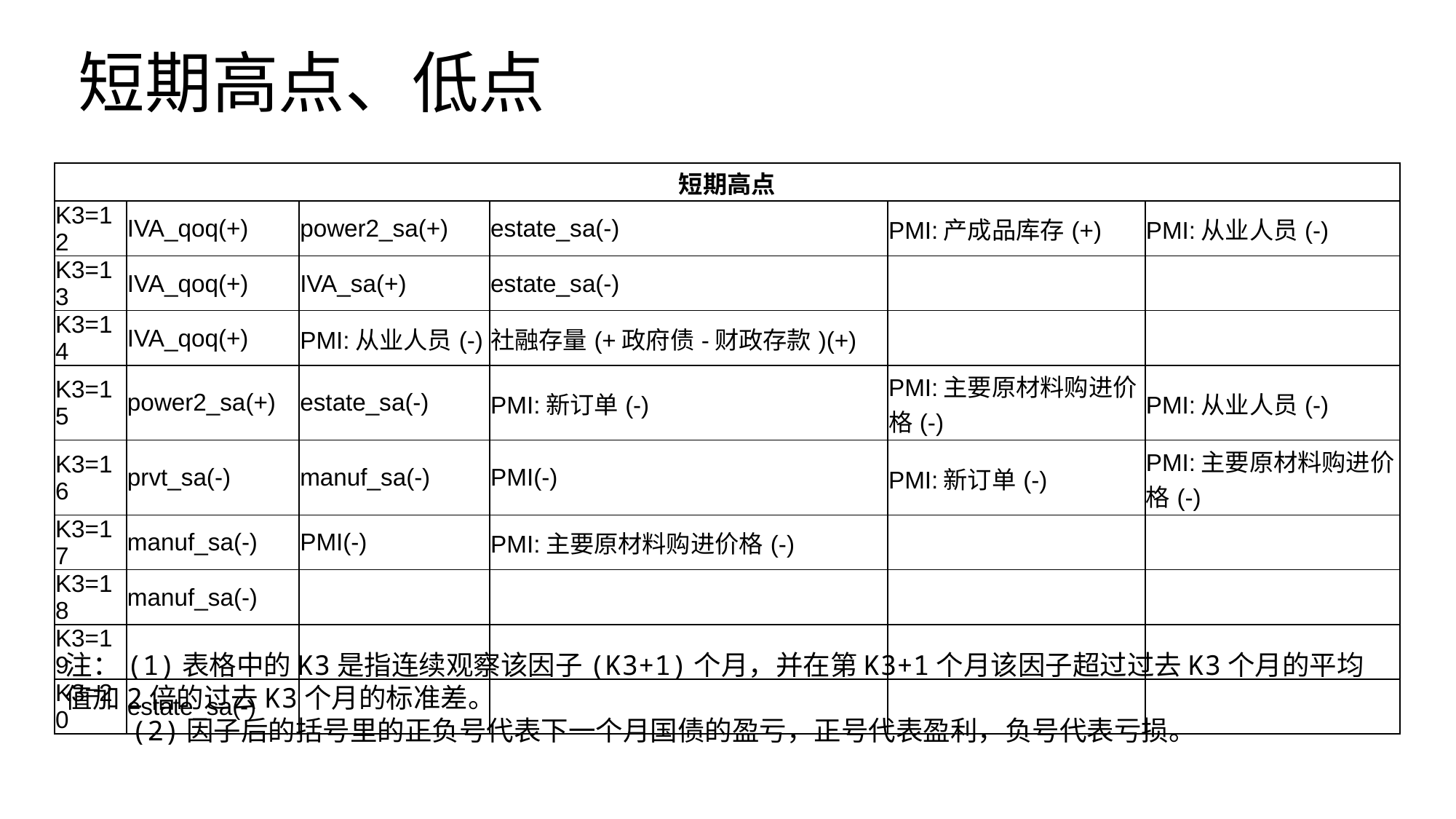

# 短期高点、低点
| 短期高点 |  |  |  |  |  |
| --- | --- | --- | --- | --- | --- |
| K3=12 | IVA\_qoq(+) | power2\_sa(+) | estate\_sa(-) | PMI:产成品库存(+) | PMI:从业人员(-) |
| K3=13 | IVA\_qoq(+) | IVA\_sa(+) | estate\_sa(-) |  |  |
| K3=14 | IVA\_qoq(+) | PMI:从业人员(-) | 社融存量(+政府债-财政存款)(+) |  |  |
| K3=15 | power2\_sa(+) | estate\_sa(-) | PMI:新订单(-) | PMI:主要原材料购进价格(-) | PMI:从业人员(-) |
| K3=16 | prvt\_sa(-) | manuf\_sa(-) | PMI(-) | PMI:新订单(-) | PMI:主要原材料购进价格(-) |
| K3=17 | manuf\_sa(-) | PMI(-) | PMI:主要原材料购进价格(-) |  |  |
| K3=18 | manuf\_sa(-) |  |  |  |  |
| K3=19 |  |  |  |  |  |
| K3=20 | estate\_sa(-) |  |  |  |  |
注：(1)表格中的K3是指连续观察该因子(K3+1)个月，并在第K3+1个月该因子超过过去K3个月的平均值加2倍的过去K3个月的标准差。
    (2)因子后的括号里的正负号代表下一个月国债的盈亏，正号代表盈利，负号代表亏损。